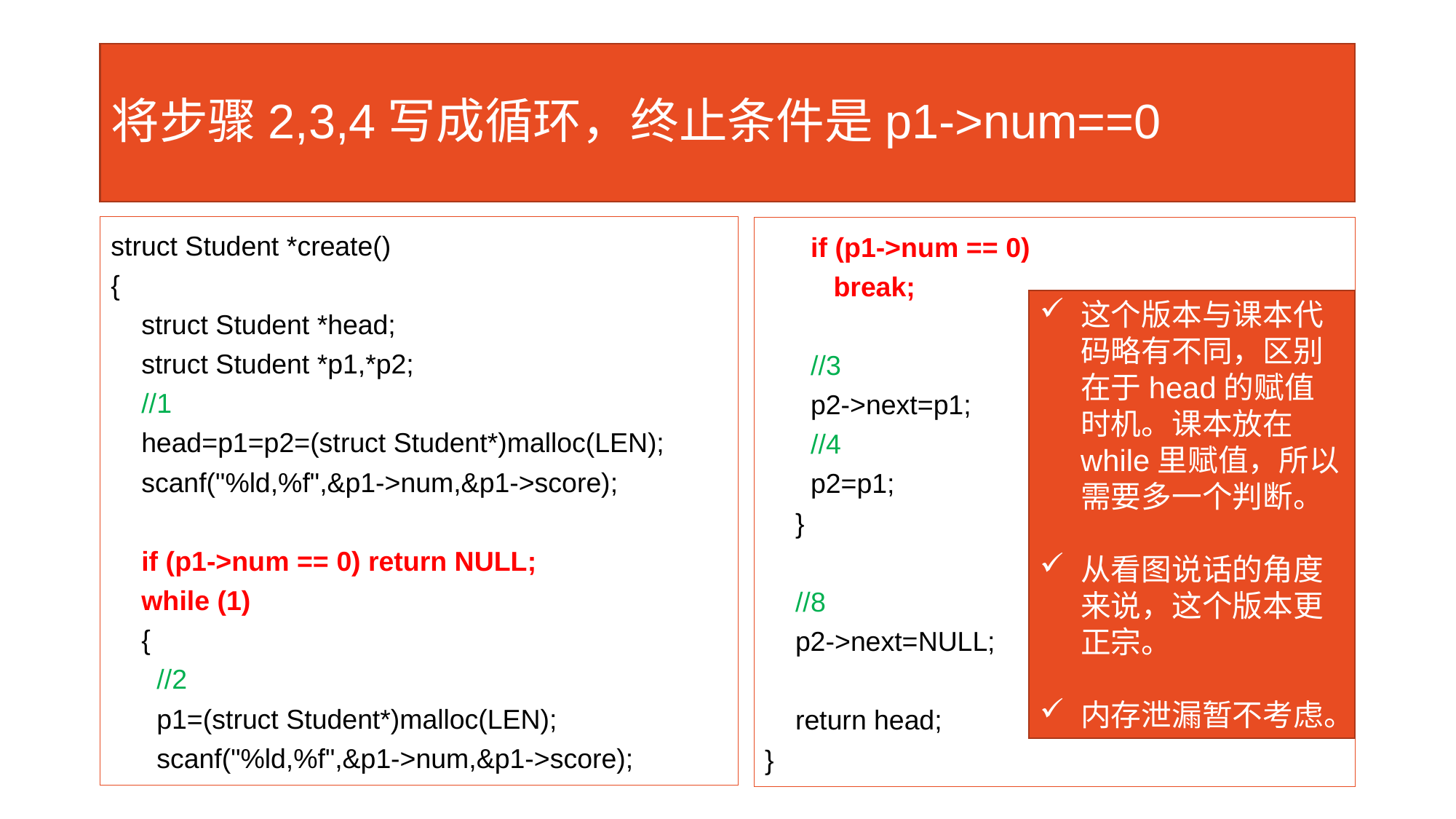

# 将步骤2,3,4写成循环，终止条件是p1->num==0
struct Student *create()
{
    struct Student *head;
    struct Student *p1,*p2;
    //1
    head=p1=p2=(struct Student*)malloc(LEN);
    scanf("%ld,%f",&p1->num,&p1->score);

    if (p1->num == 0) return NULL;
    while (1)
    {
      //2
      p1=(struct Student*)malloc(LEN);
      scanf("%ld,%f",&p1->num,&p1->score);

      if (p1->num == 0)
         break;

      //3
      p2->next=p1;
      //4
      p2=p1;
    }

    //8
    p2->next=NULL;

    return head;
}
这个版本与课本代码略有不同，区别在于head的赋值时机。课本放在while里赋值，所以需要多一个判断。

从看图说话的角度来说，这个版本更正宗。

内存泄漏暂不考虑。